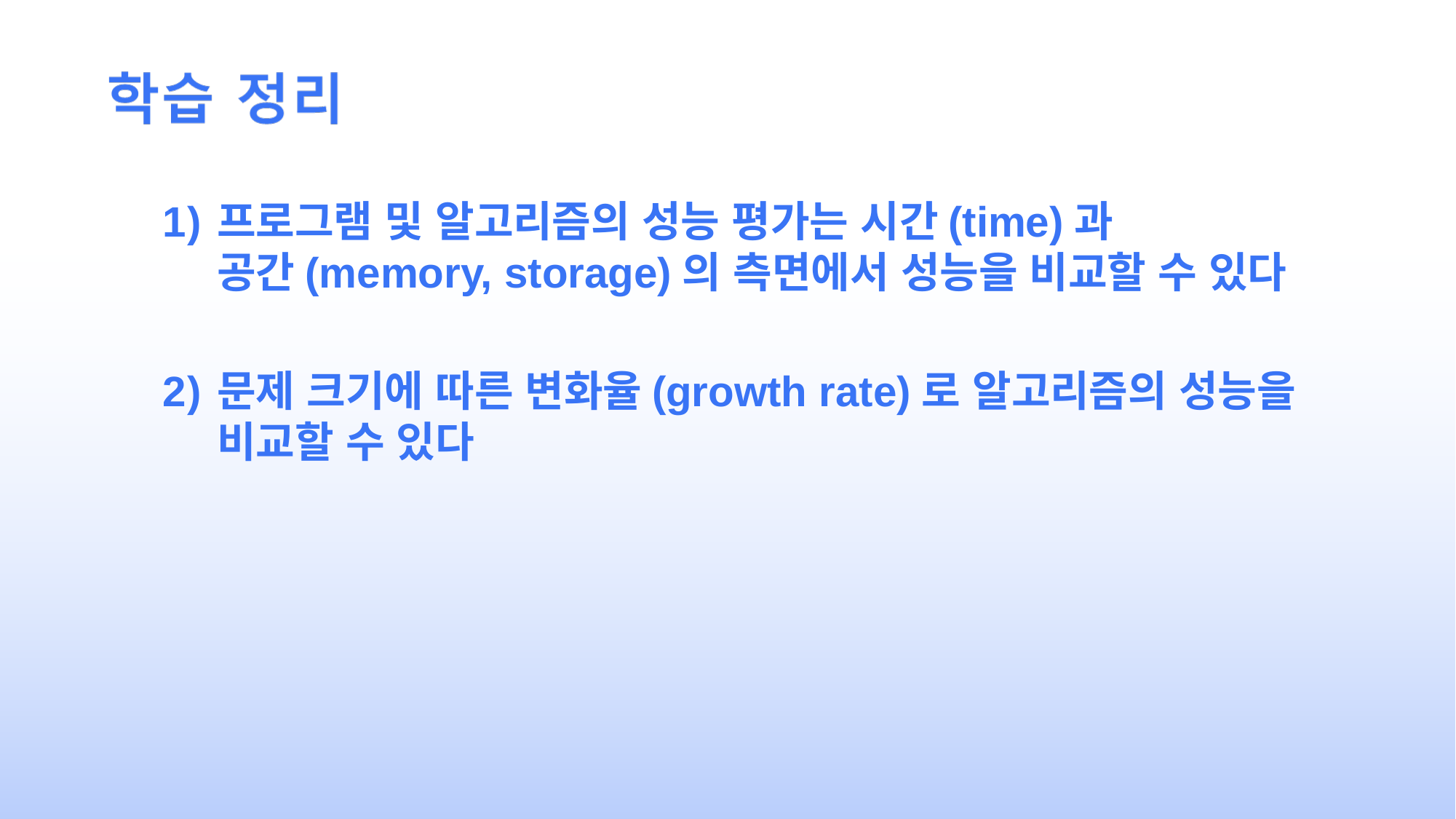

프로그램 및 알고리즘의 성능 평가는 시간(time)과
공간(memory, storage)의 측면에서 성능을 비교할 수 있다

문제 크기에 따른 변화율(growth rate)로 알고리즘의 성능을
비교할 수 있다

32